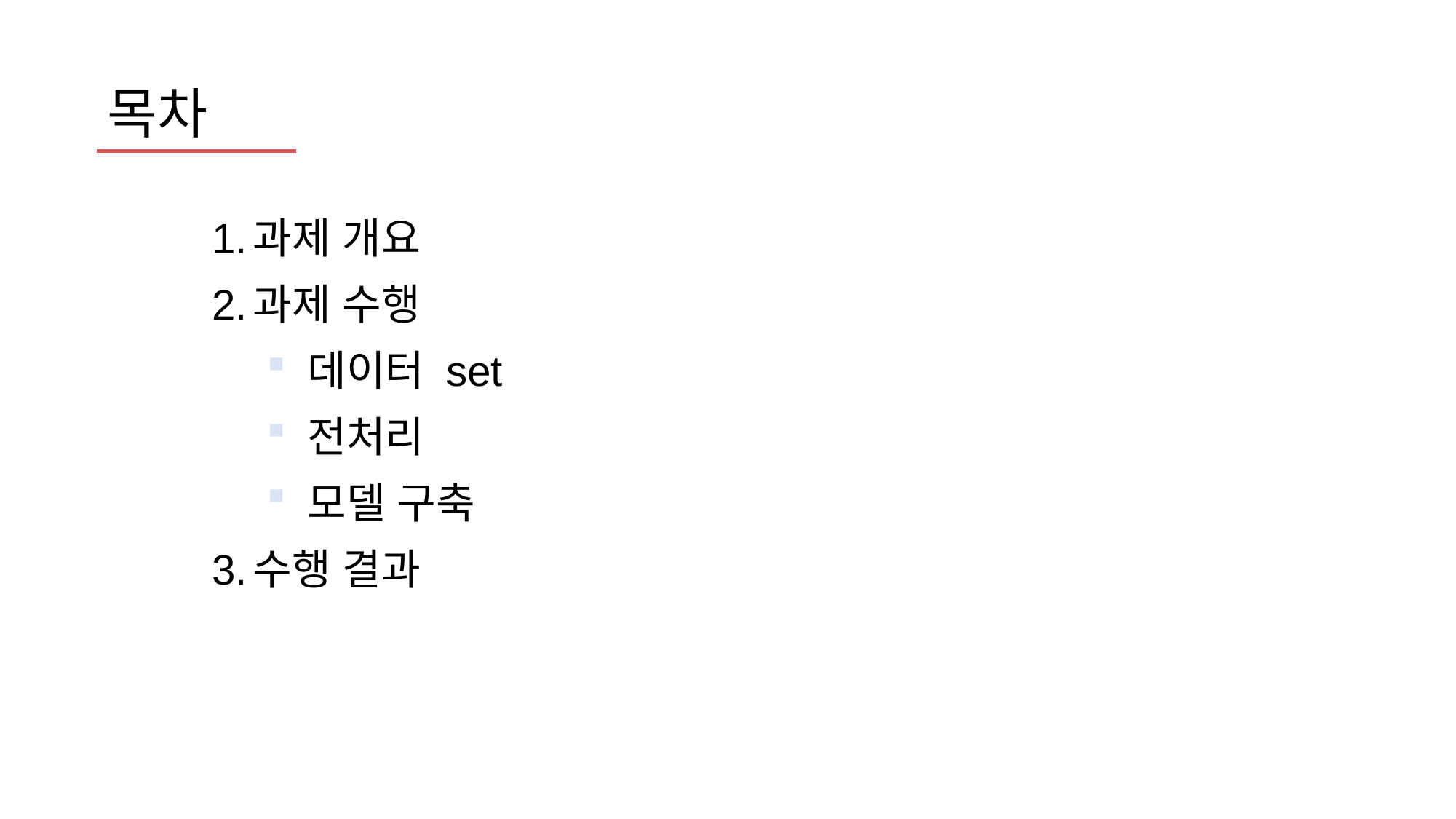

목차
과제 개요
과제 수행
데이터 set
전처리
모델 구축
수행 결과